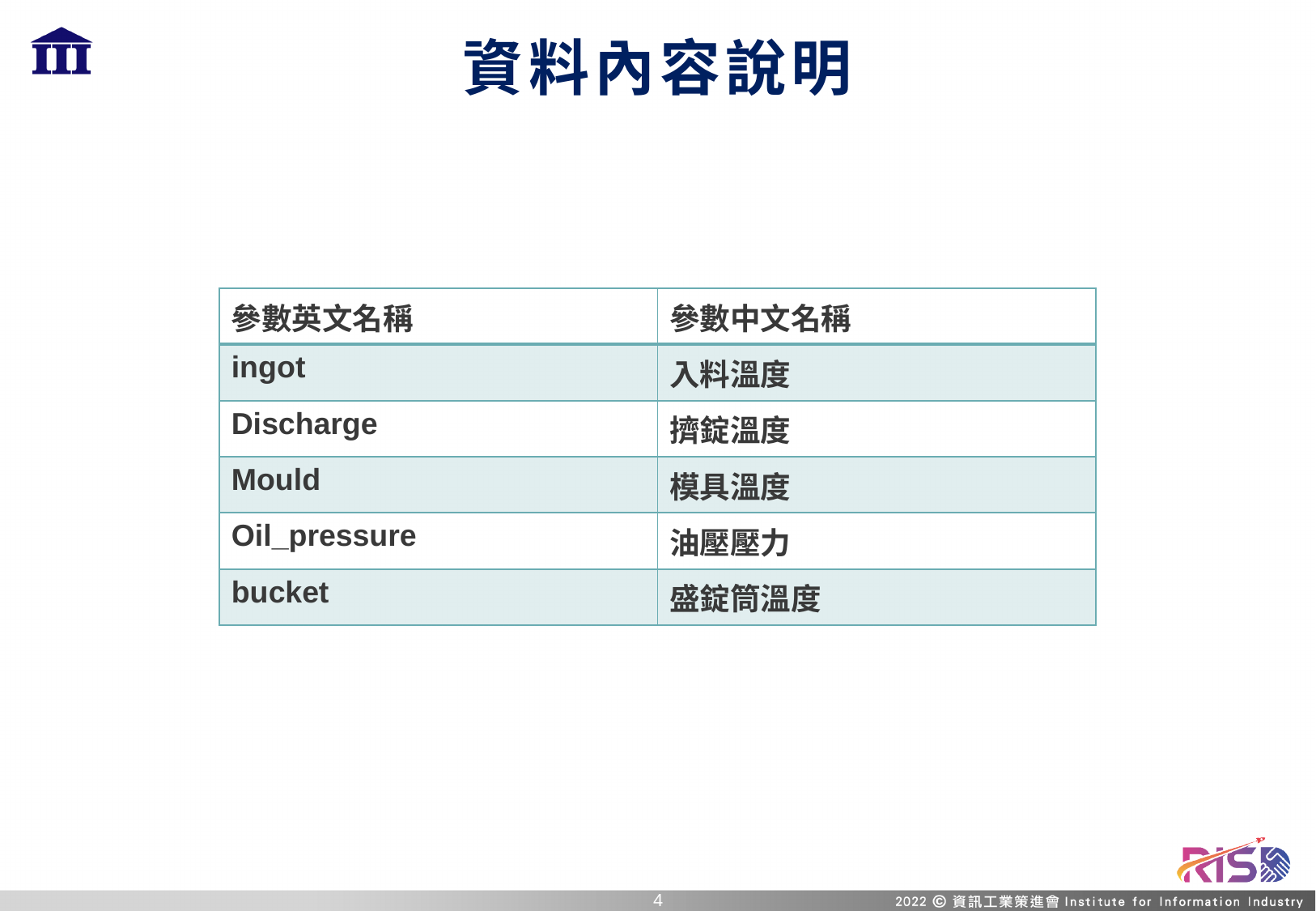

# 資料內容說明
| 參數英文名稱 | 參數中文名稱 |
| --- | --- |
| ingot | 入料溫度 |
| Discharge | 擠錠溫度 |
| Mould | 模具溫度 |
| Oil\_pressure | 油壓壓力 |
| bucket | 盛錠筒溫度 |
4